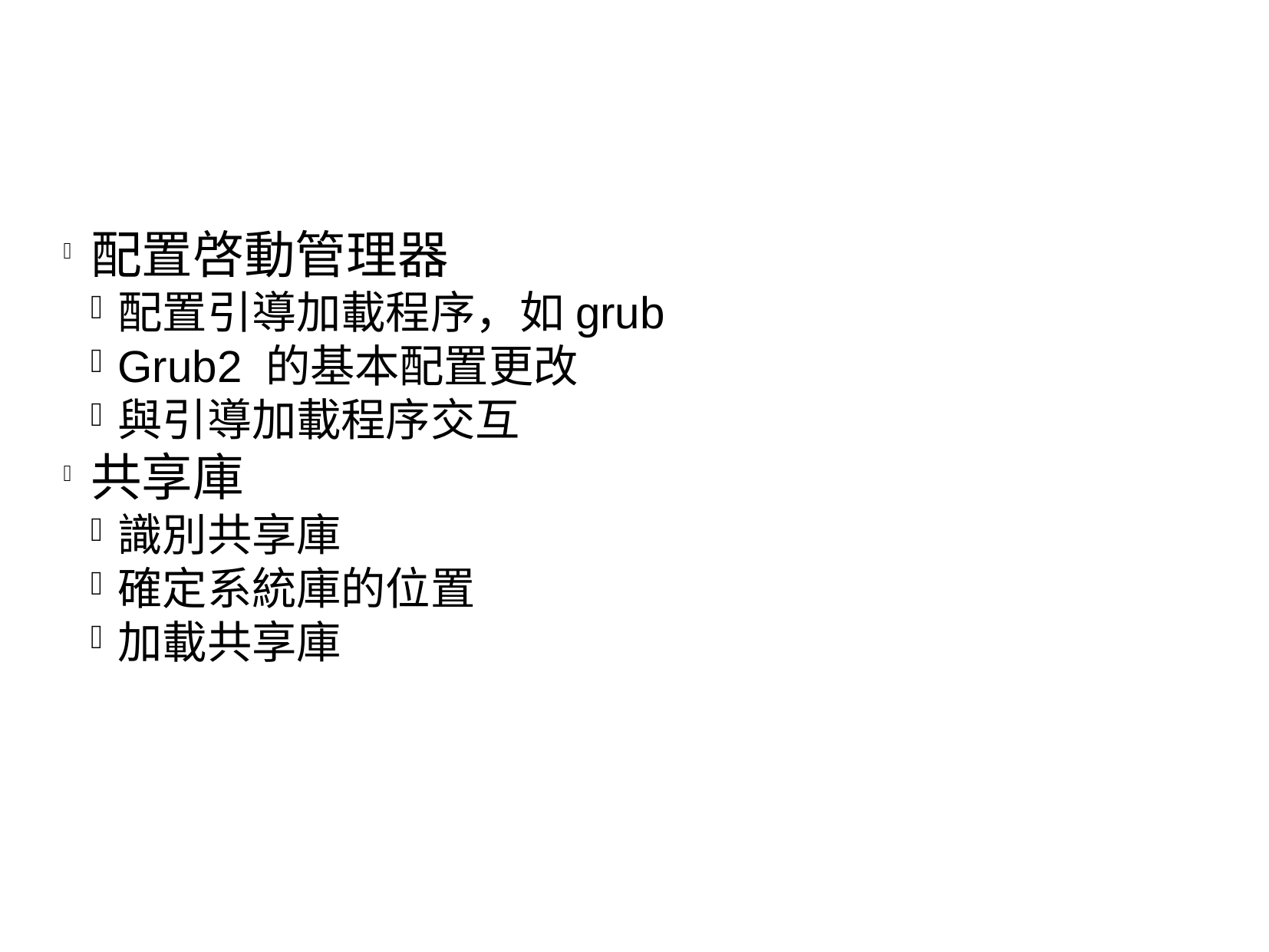

配置啓動管理器
配置引導加載程序，如grub
Grub2 的基本配置更改
與引導加載程序交互
共享庫
識別共享庫
確定系統庫的位置
加載共享庫